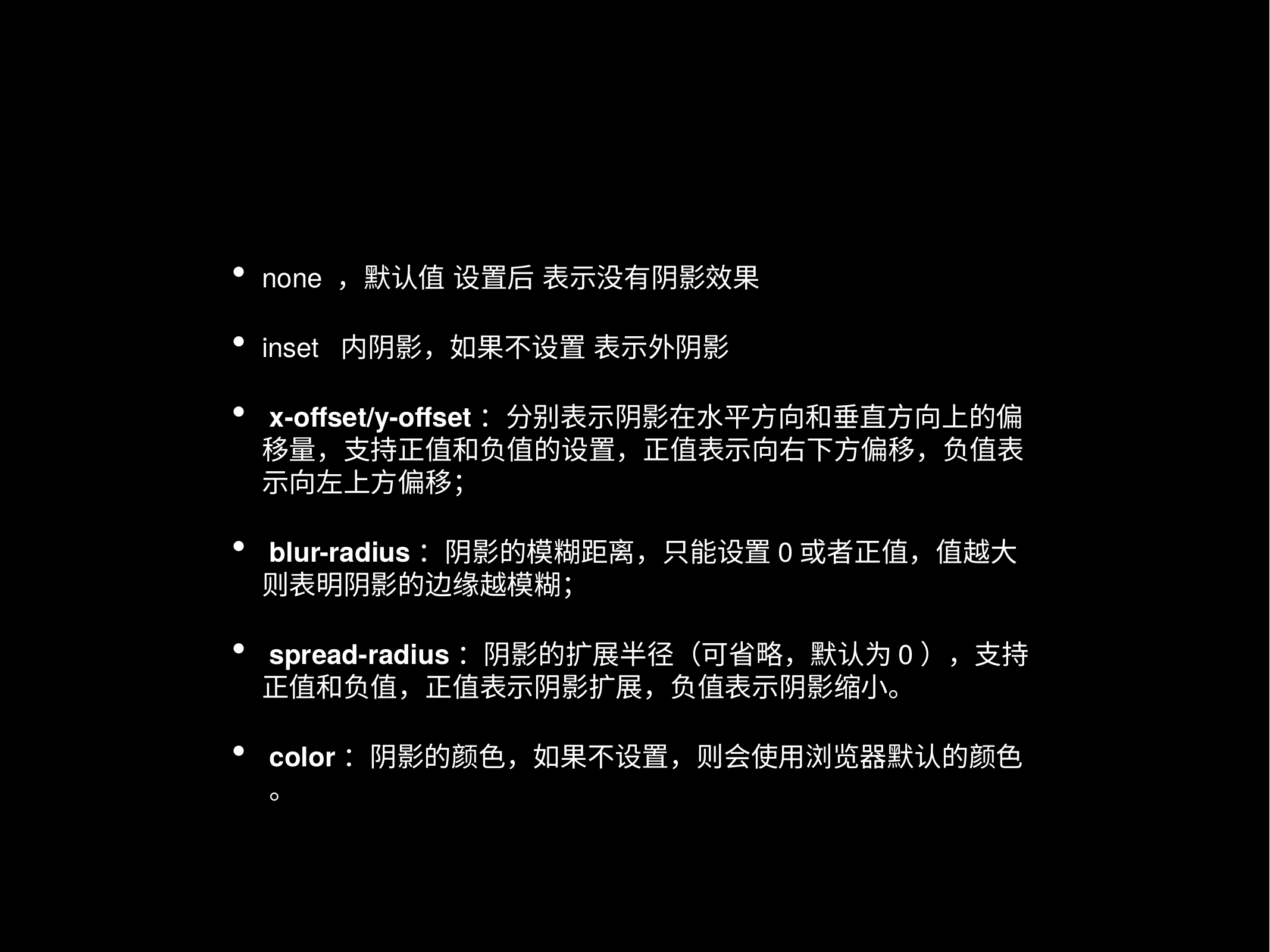

none ，默认值 设置后 表示没有阴影效果
inset  内阴影，如果不设置 表示外阴影
 x-offset/y-offset：分别表示阴影在水平方向和垂直方向上的偏移量，支持正值和负值的设置，正值表示向右下方偏移，负值表示向左上方偏移；
 blur-radius：阴影的模糊距离，只能设置0或者正值，值越大则表明阴影的边缘越模糊；
 spread-radius：阴影的扩展半径（可省略，默认为0），支持正值和负值，正值表示阴影扩展，负值表示阴影缩小。
 color：阴影的颜色，如果不设置，则会使用浏览器默认的颜色 。